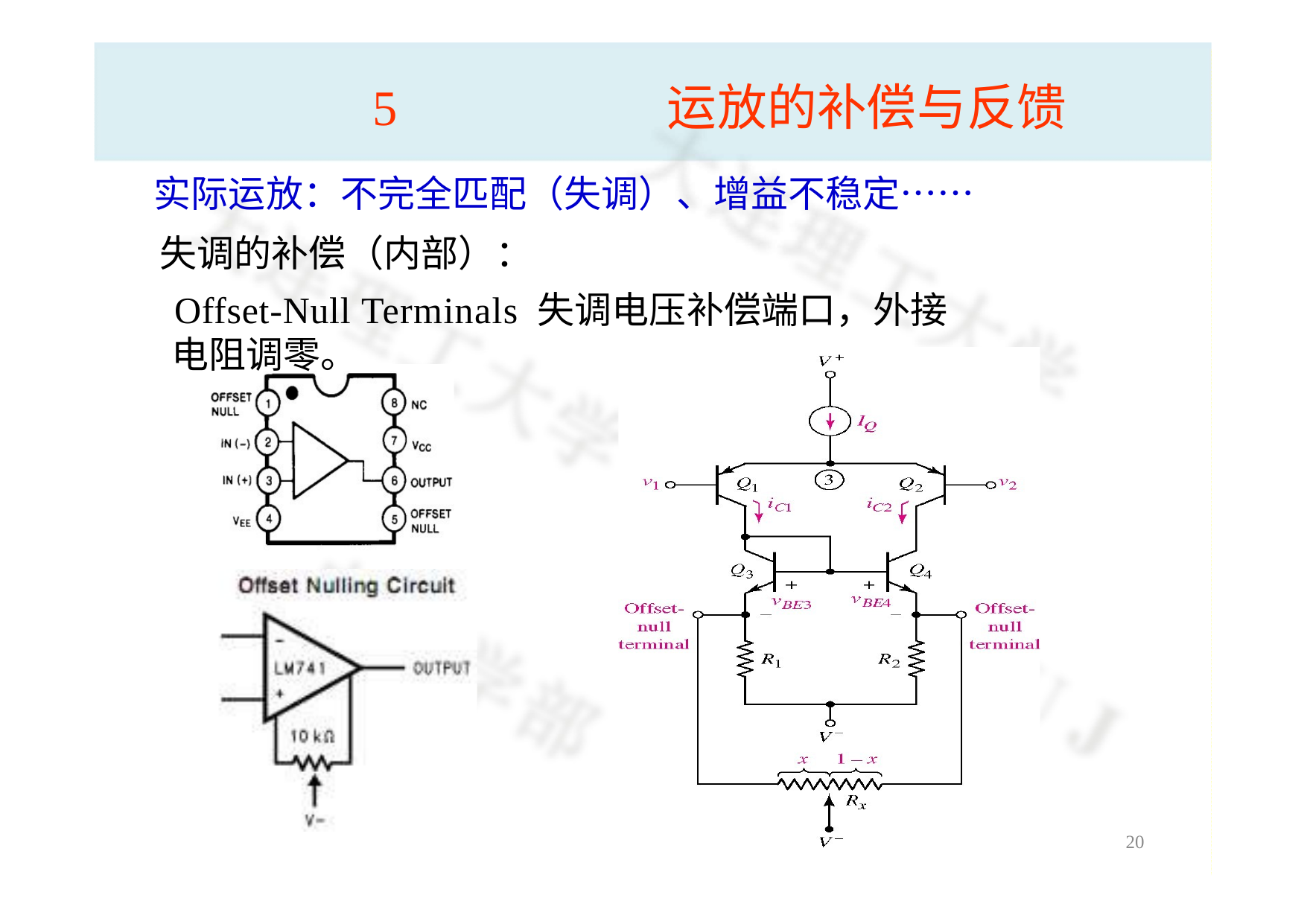

# 5	运放的补偿与反馈
实际运放：不完全匹配（失调）、增益不稳定……  失调的补偿（内部）：
Offset-Null Terminals 失调电压补偿端口，外接电阻调零。

20